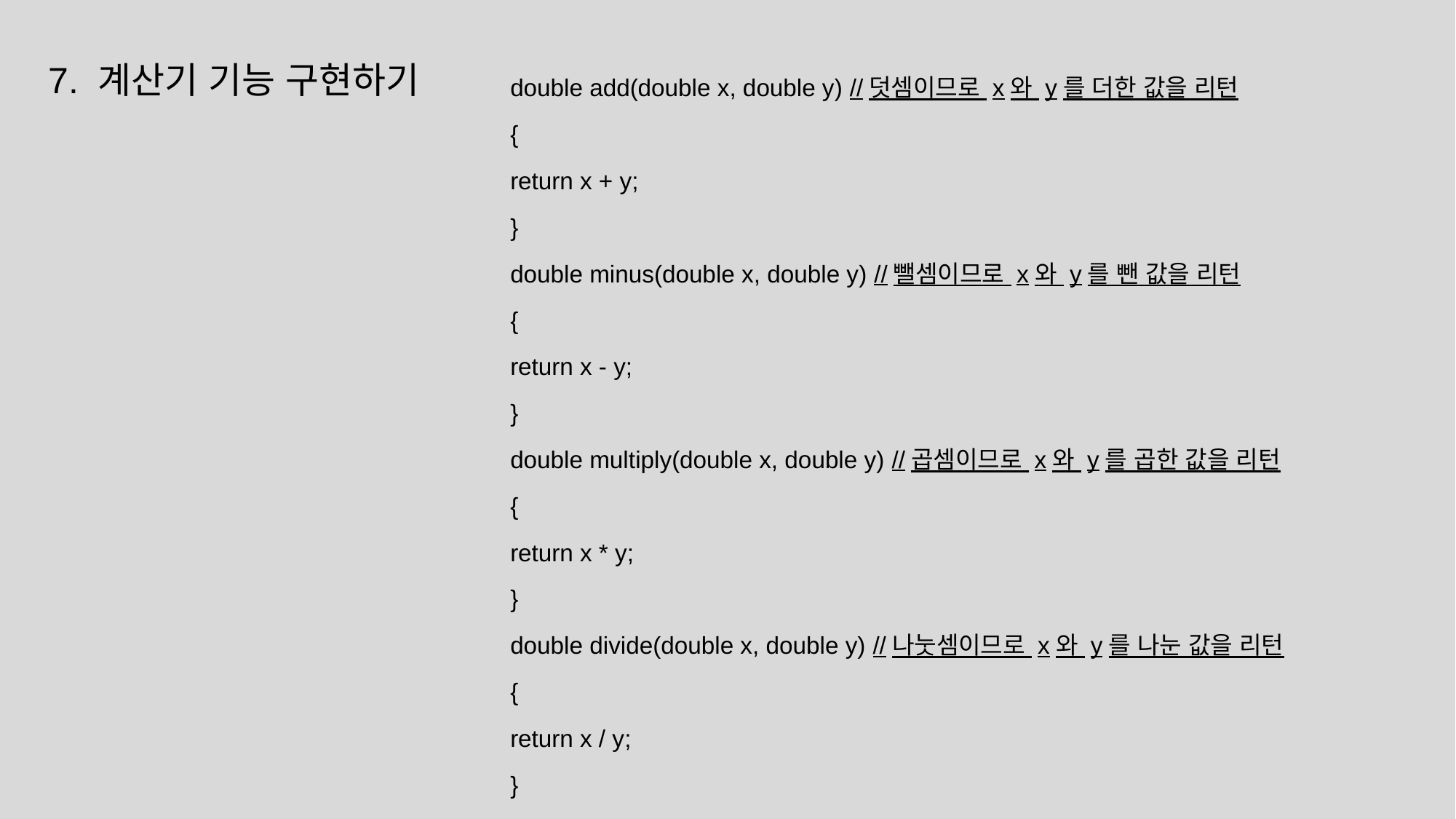

7. 계산기 기능 구현하기

double add(double x, double y) //덧셈이므로 x와 y를 더한 값을 리턴
{
return x + y;
}
double minus(double x, double y) //뺄셈이므로 x와 y를 뺀 값을 리턴
{
return x - y;
}
double multiply(double x, double y) //곱셈이므로 x와 y를 곱한 값을 리턴
{
return x * y;
}
double divide(double x, double y) //나눗셈이므로 x와 y를 나눈 값을 리턴
{
return x / y;
}